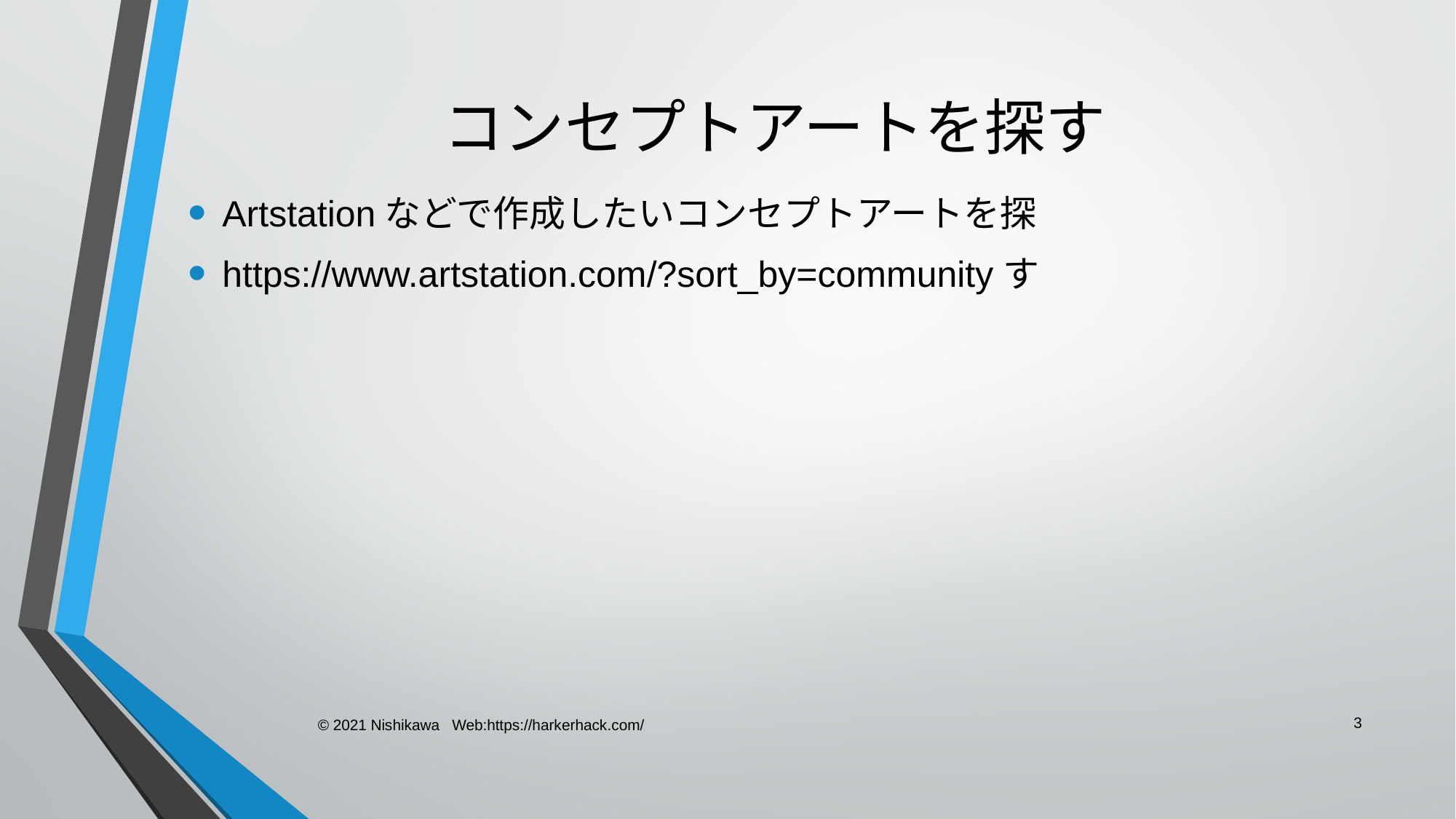

# コンセプトアートを探す
Artstationなどで作成したいコンセプトアートを探
https://www.artstation.com/?sort_by=communityす
3
© 2021 Nishikawa   Web:https://harkerhack.com/